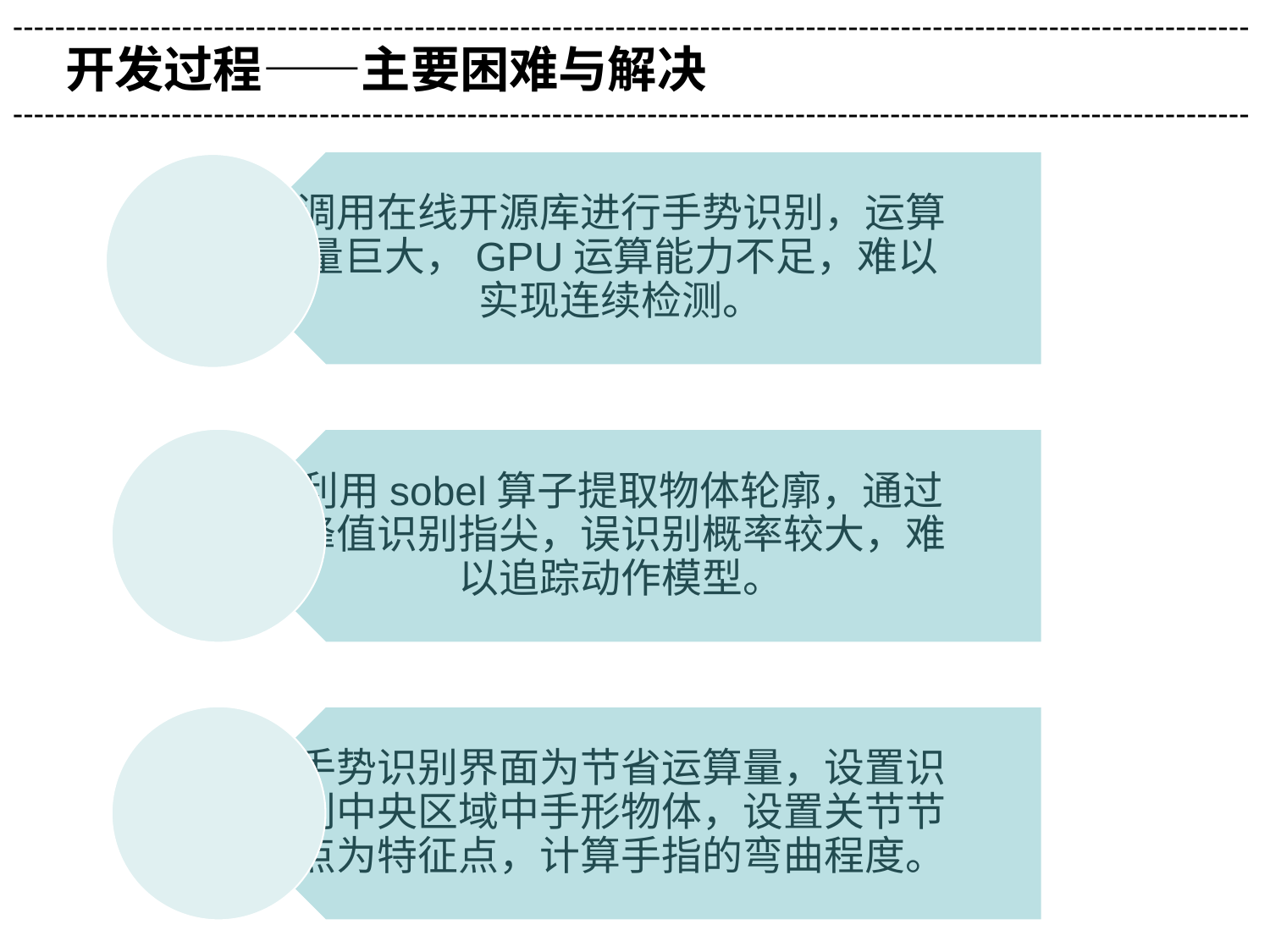

---------------------------------------------------------------------------------------------------------------------
开发过程——主要困难与解决
---------------------------------------------------------------------------------------------------------------------
调用在线开源库进行手势识别，运算量巨大，GPU运算能力不足，难以实现连续检测。
利用sobel算子提取物体轮廓，通过峰值识别指尖，误识别概率较大，难以追踪动作模型。
手势识别界面为节省运算量，设置识别中央区域中手形物体，设置关节节点为特征点，计算手指的弯曲程度。